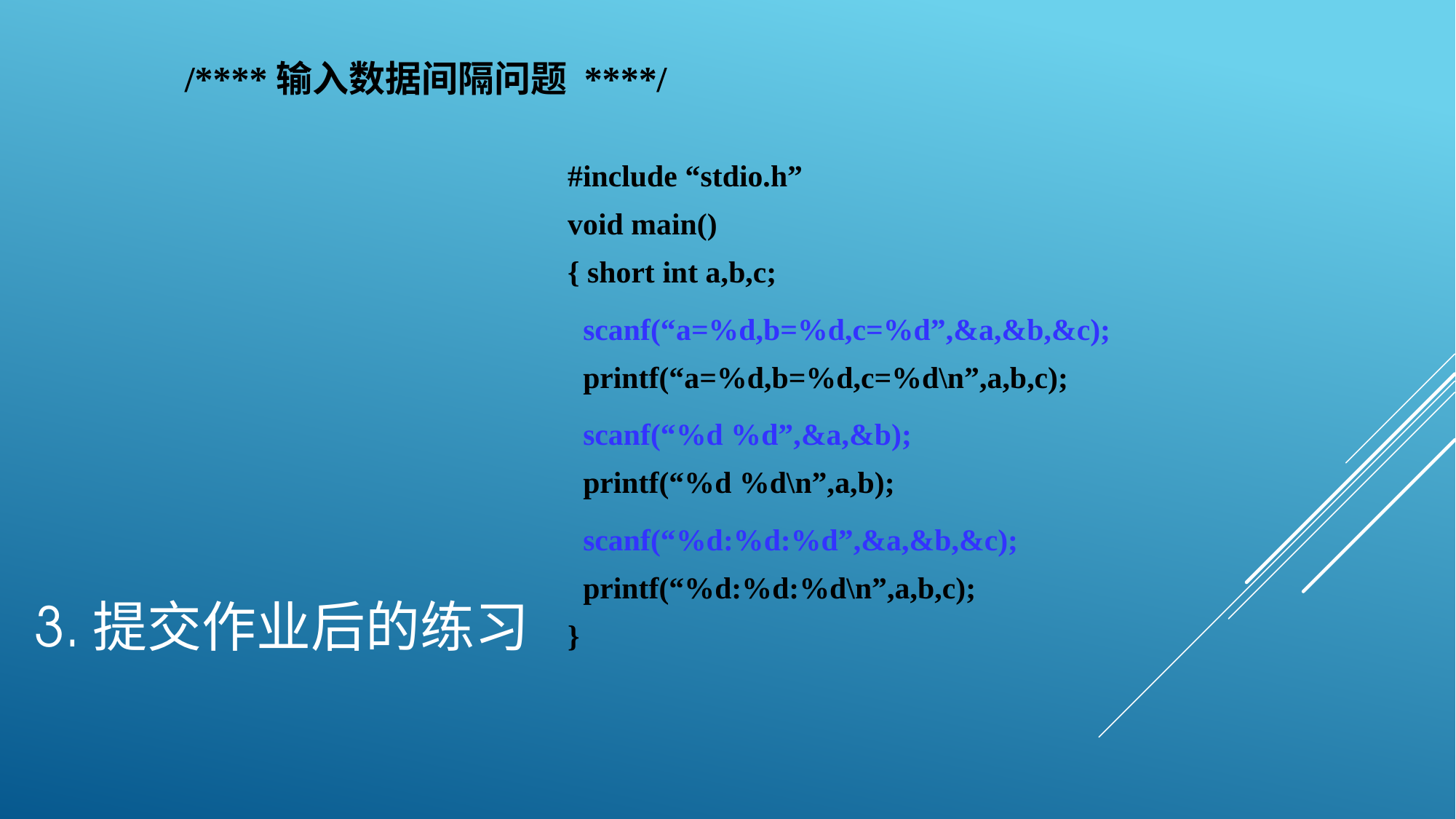

/****输入数据间隔问题 ****/
#include “stdio.h”
void main()
{ short int a,b,c;
  scanf(“a=%d,b=%d,c=%d”,&a,&b,&c);
  printf(“a=%d,b=%d,c=%d\n”,a,b,c);
  scanf(“%d %d”,&a,&b);
  printf(“%d %d\n”,a,b);
  scanf(“%d:%d:%d”,&a,&b,&c);
  printf(“%d:%d:%d\n”,a,b,c);
}
3.提交作业后的练习